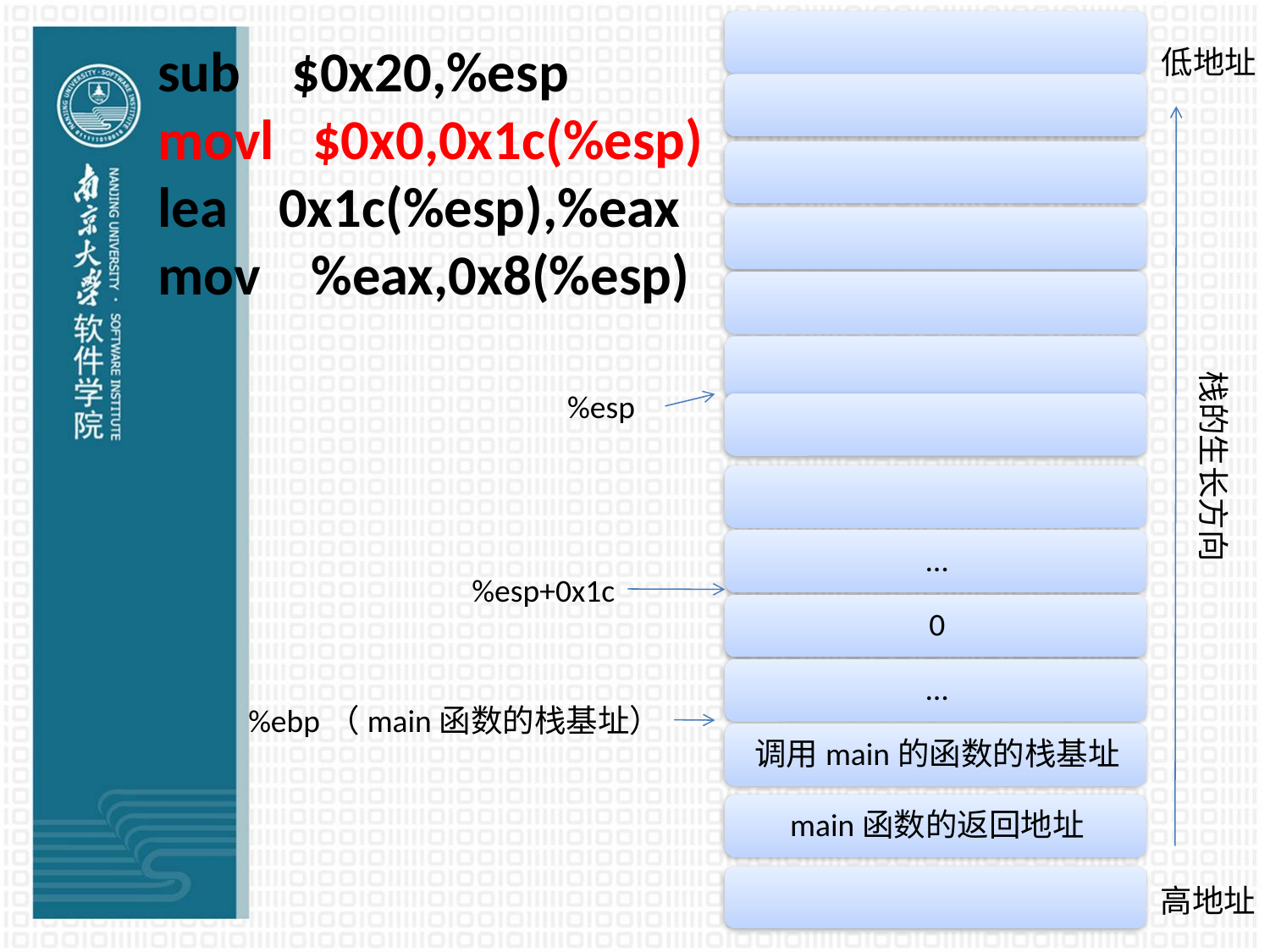

…
0
…
调用main的函数的栈基址
main函数的返回地址

# sub    $0x20,%esp movl   $0x0,0x1c(%esp) lea    0x1c(%esp),%eax mov    %eax,0x8(%esp)
低地址
栈的生长方向
%esp
%esp+0x1c
%ebp（main函数的栈基址）
高地址